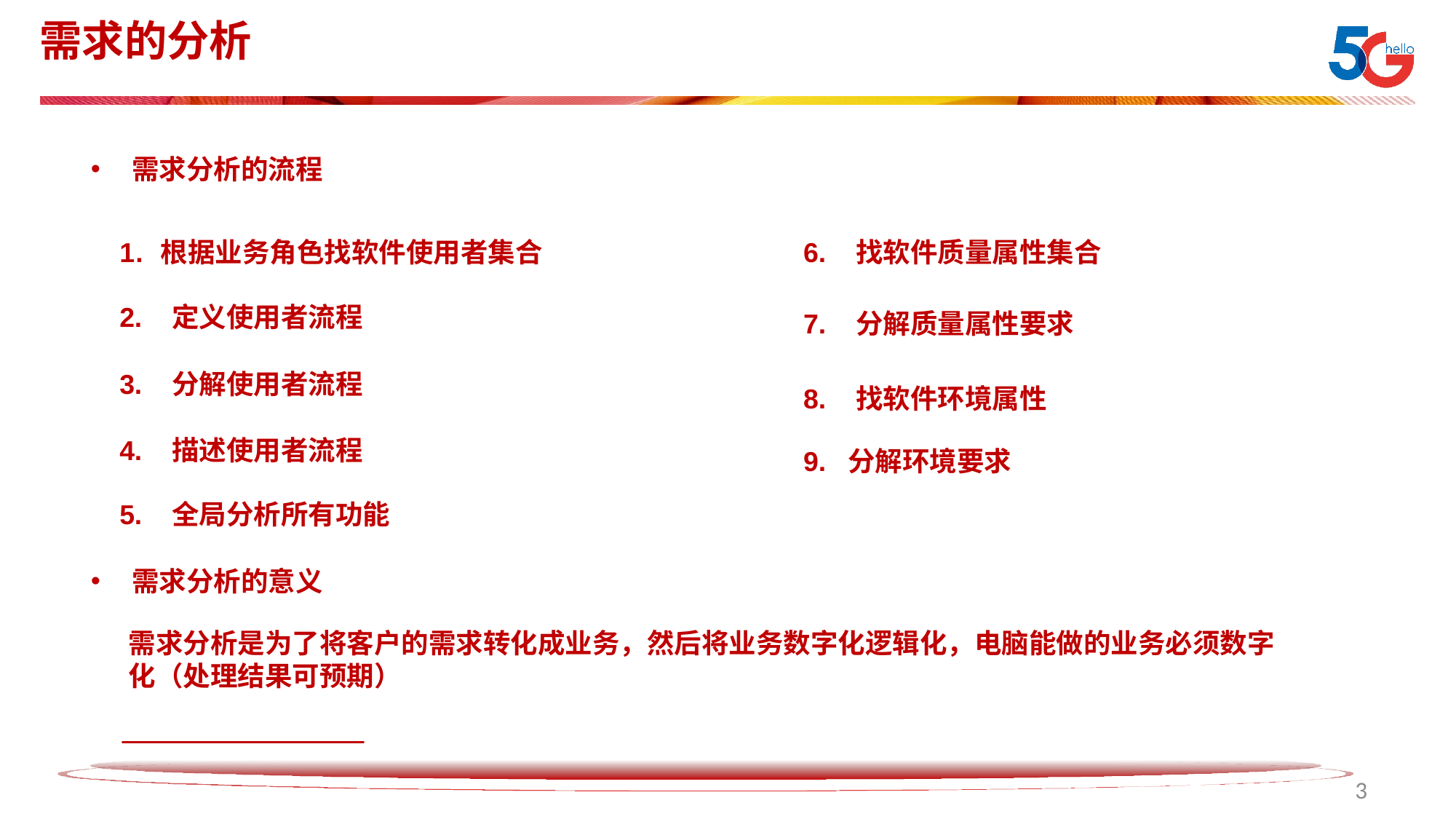

# 需求的分析
需求分析的流程
根据业务角色找软件使用者集合
6.   找软件质量属性集合
2.   定义使用者流程
7.   分解质量属性要求
3.   分解使用者流程
8.   找软件环境属性
4.   描述使用者流程
9.  分解环境要求
5.   全局分析所有功能
需求分析的意义
需求分析是为了将客户的需求转化成业务，然后将业务数字化逻辑化，电脑能做的业务必须数字化（处理结果可预期）